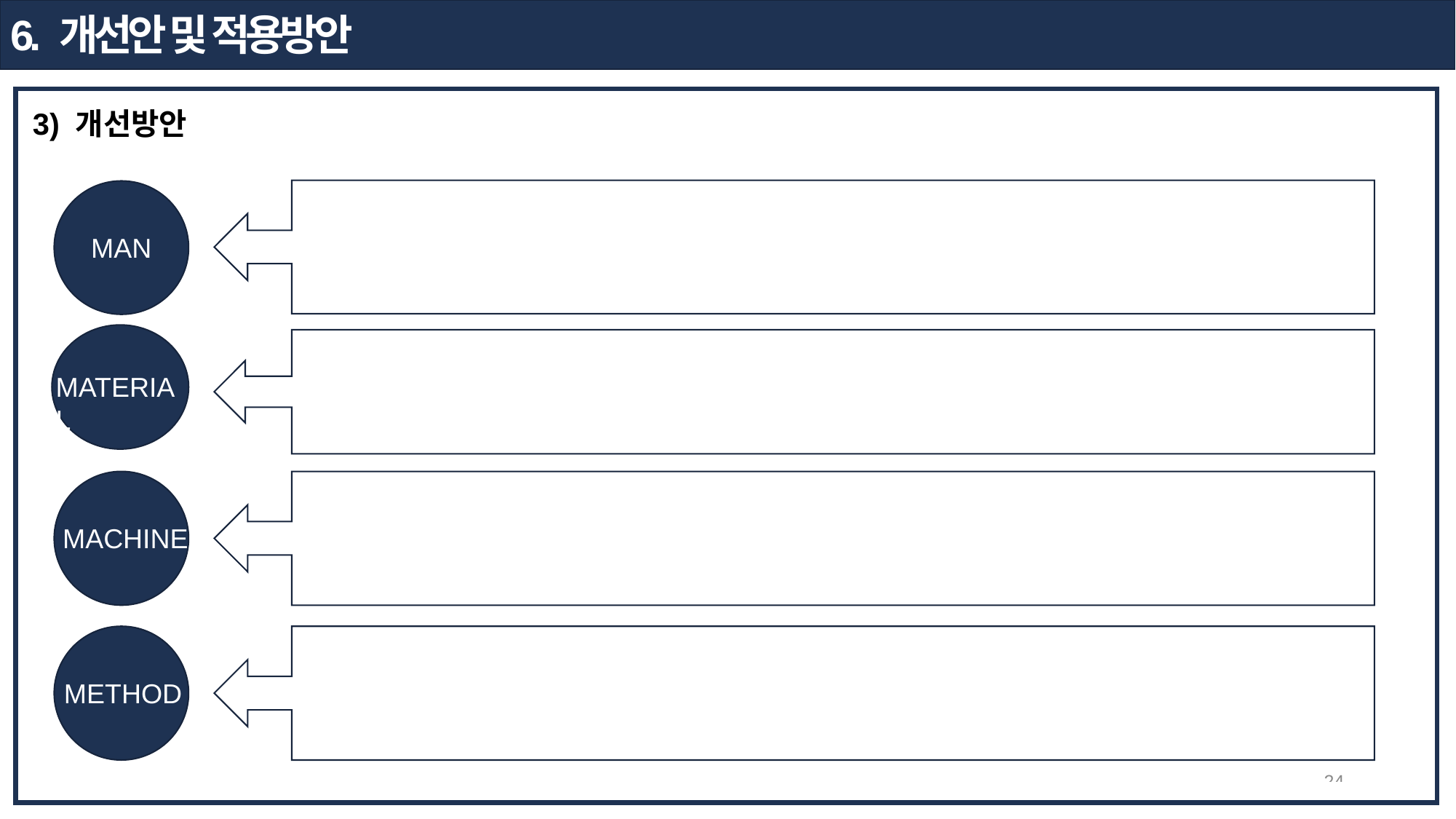

6. 개선안 및 적용방안

3) 개선방안

MAN

MATERIAL

MACHINE

METHOD
24